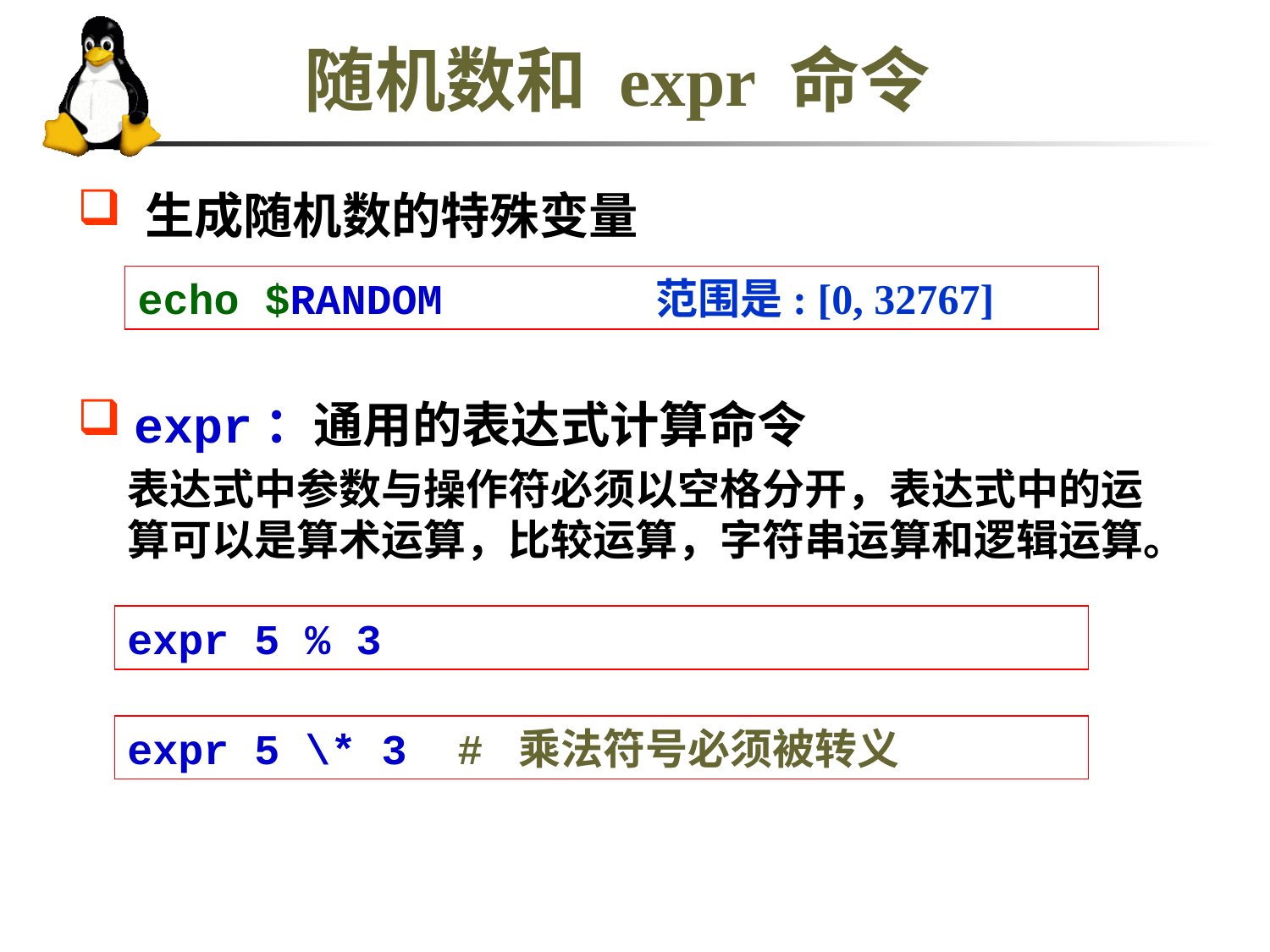

# 随机数和 expr 命令
 生成随机数的特殊变量
echo $RANDOM        范围是: [0, 32767]
 expr：通用的表达式计算命令
表达式中参数与操作符必须以空格分开，表达式中的运算可以是算术运算，比较运算，字符串运算和逻辑运算。
expr 5 % 3
expr 5 \* 3  # 乘法符号必须被转义